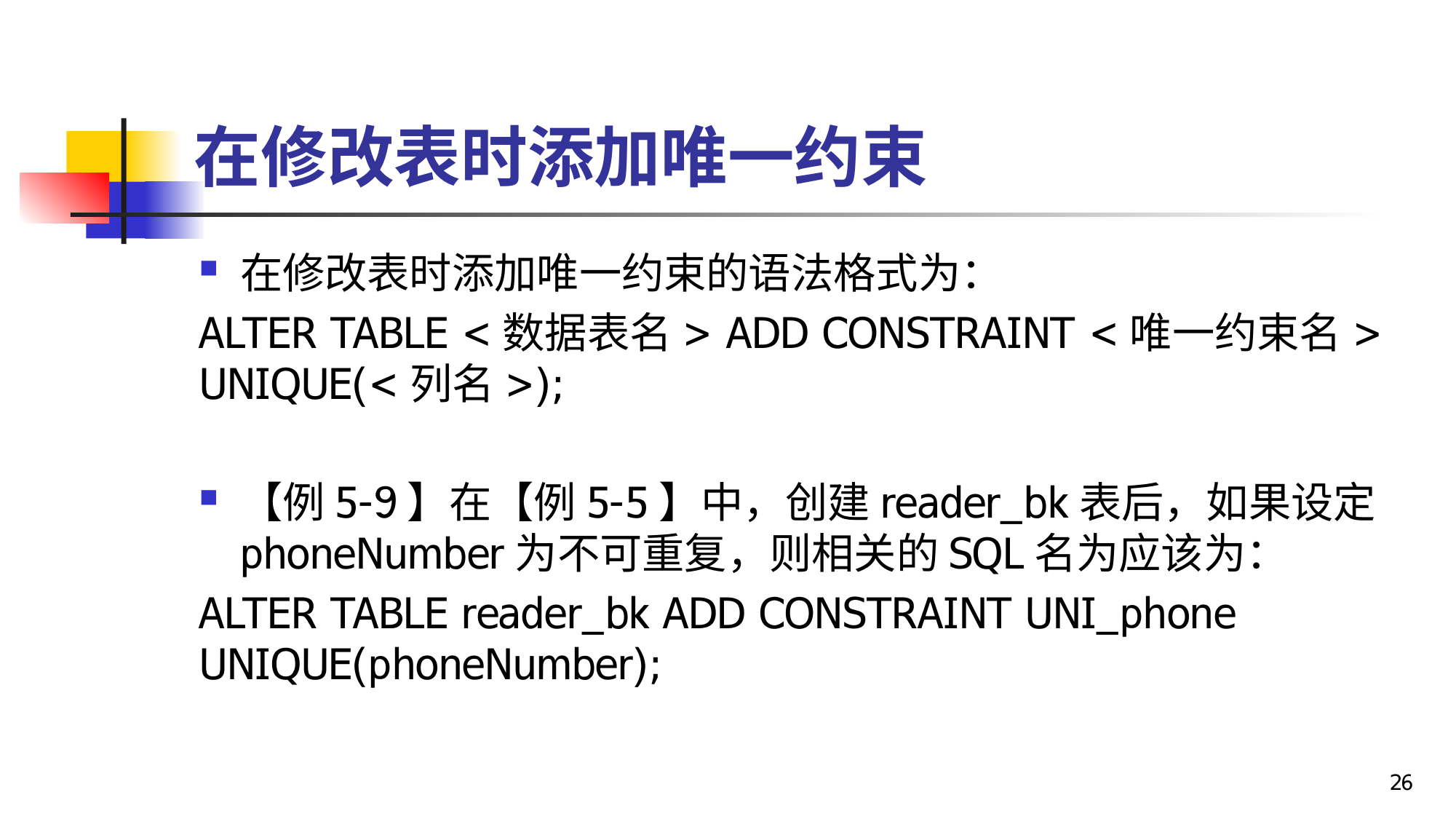

# 在修改表时添加唯一约束
在修改表时添加唯一约束的语法格式为：
ALTER TABLE <数据表名> ADD CONSTRAINT <唯一约束名> UNIQUE(<列名>);

【例5-9】在【例5-5】中，创建reader_bk表后，如果设定phoneNumber为不可重复，则相关的SQL名为应该为：
ALTER TABLE reader_bk ADD CONSTRAINT UNI_phone UNIQUE(phoneNumber);

26